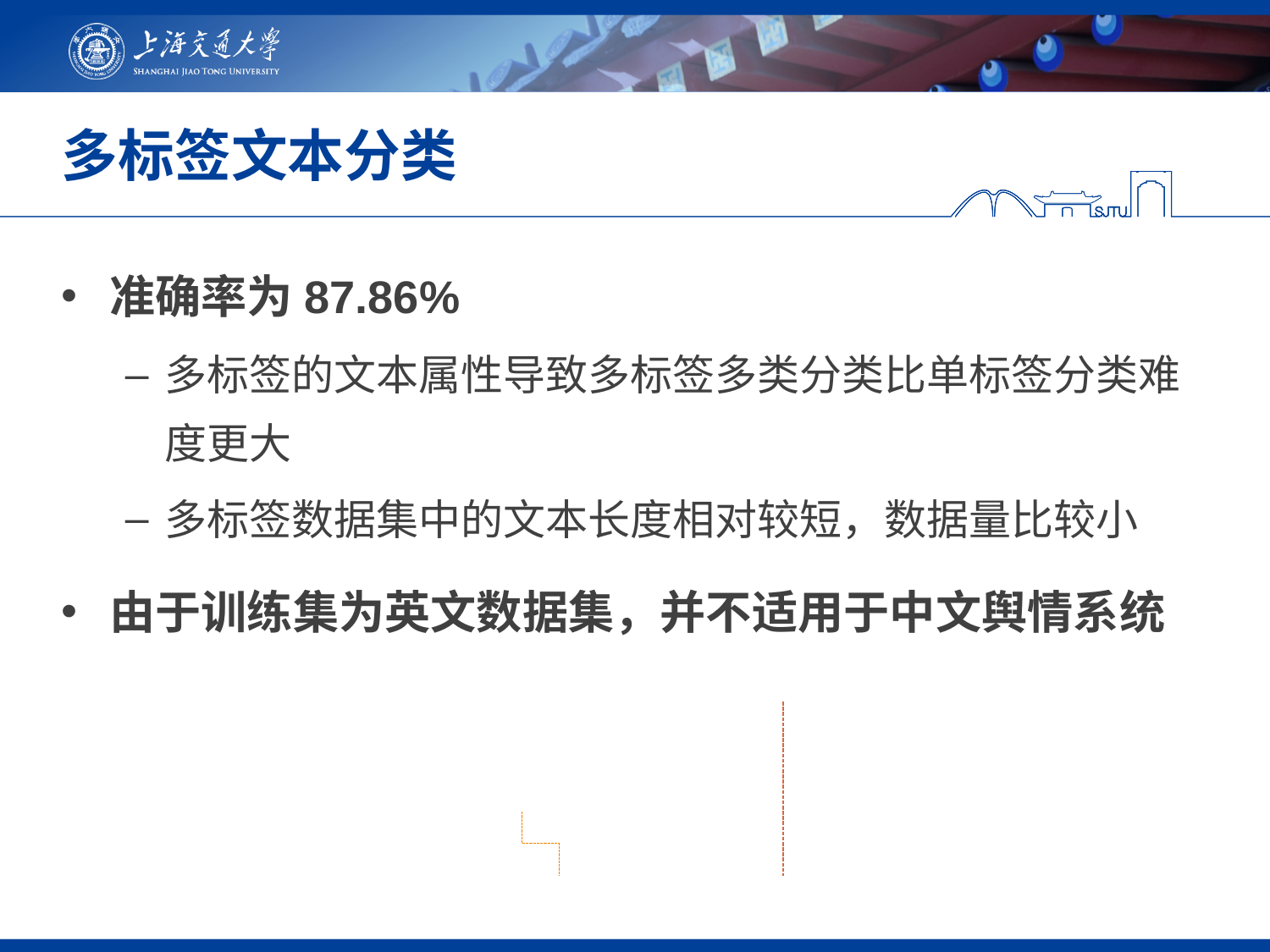

多标签文本分类
准确率为87.86%
多标签的文本属性导致多标签多类分类比单标签分类难度更大
多标签数据集中的文本长度相对较短，数据量比较小
由于训练集为英文数据集，并不适用于中文舆情系统